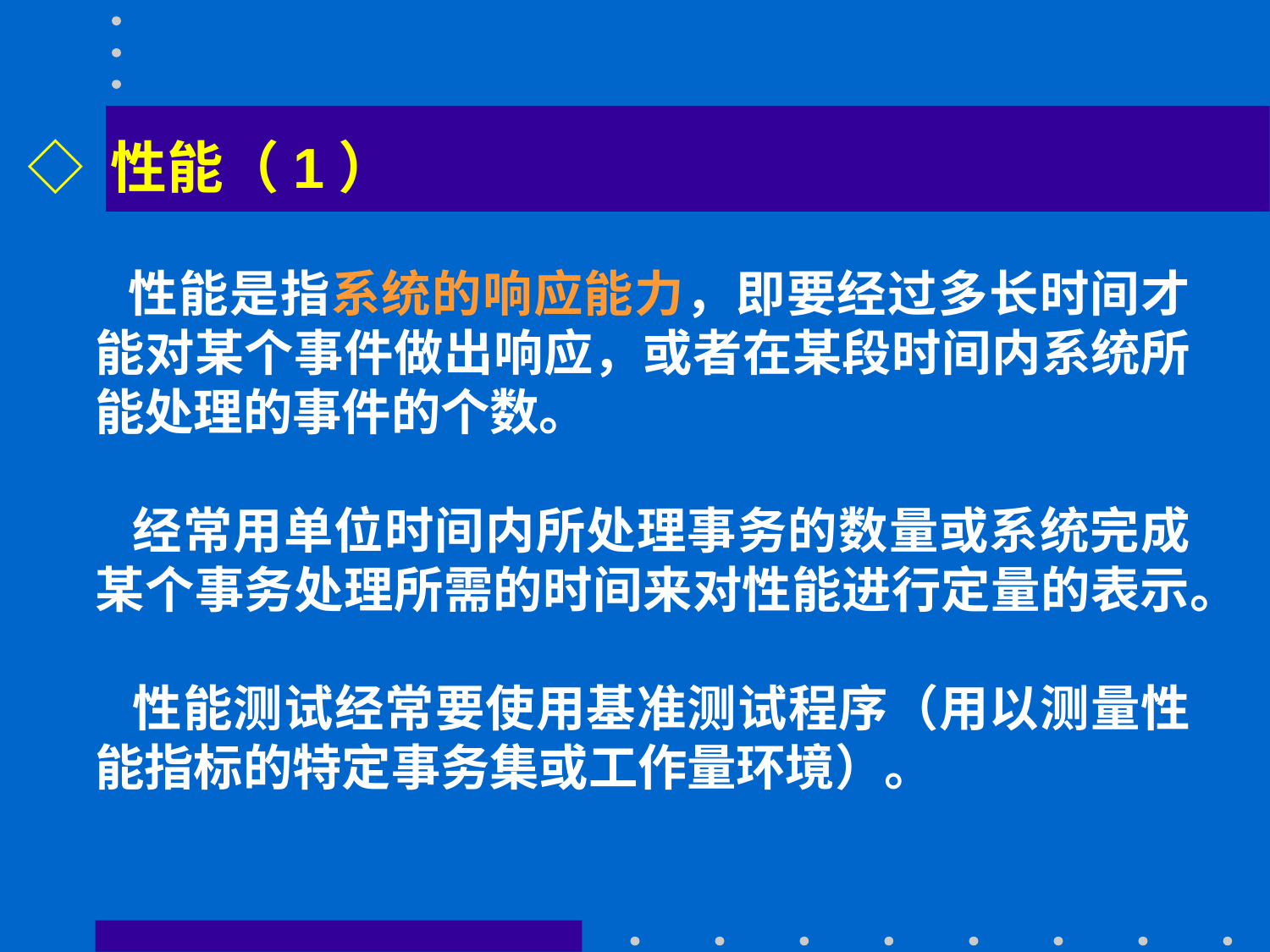

◇ 性能（1）
  性能是指系统的响应能力，即要经过多长时间才能对某个事件做出响应，或者在某段时间内系统所能处理的事件的个数。

  经常用单位时间内所处理事务的数量或系统完成某个事务处理所需的时间来对性能进行定量的表示。

  性能测试经常要使用基准测试程序（用以测量性能指标的特定事务集或工作量环境）。